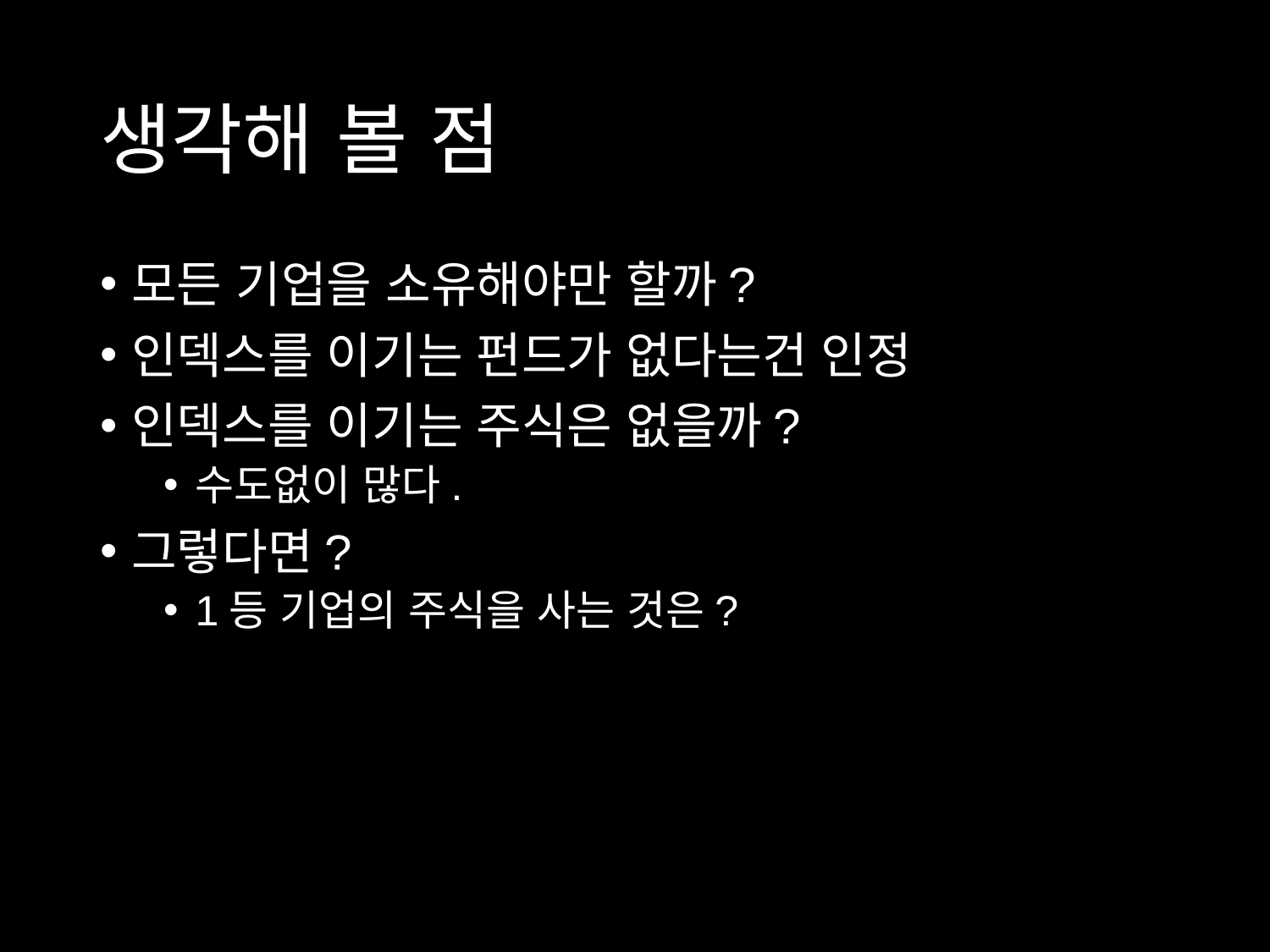

# 생각해 볼 점
모든 기업을 소유해야만 할까?
인덱스를 이기는 펀드가 없다는건 인정
인덱스를 이기는 주식은 없을까?
수도없이 많다.
그렇다면?
1등 기업의 주식을 사는 것은?